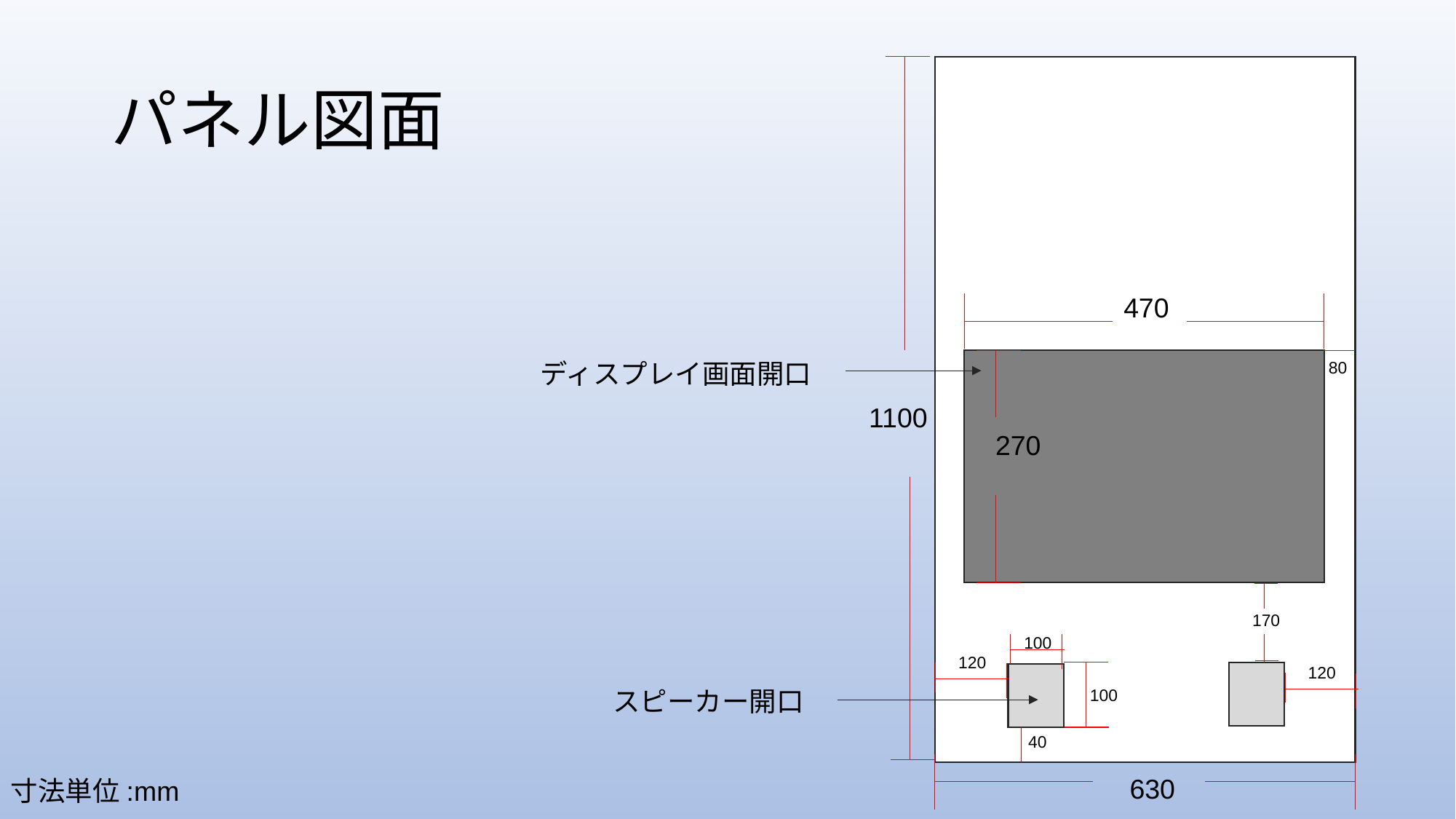

# パネル図面

470

ディスプレイ画面開口
80
1100
270
170
100
120
120

スピーカー開口
100
40
630
寸法単位:mm